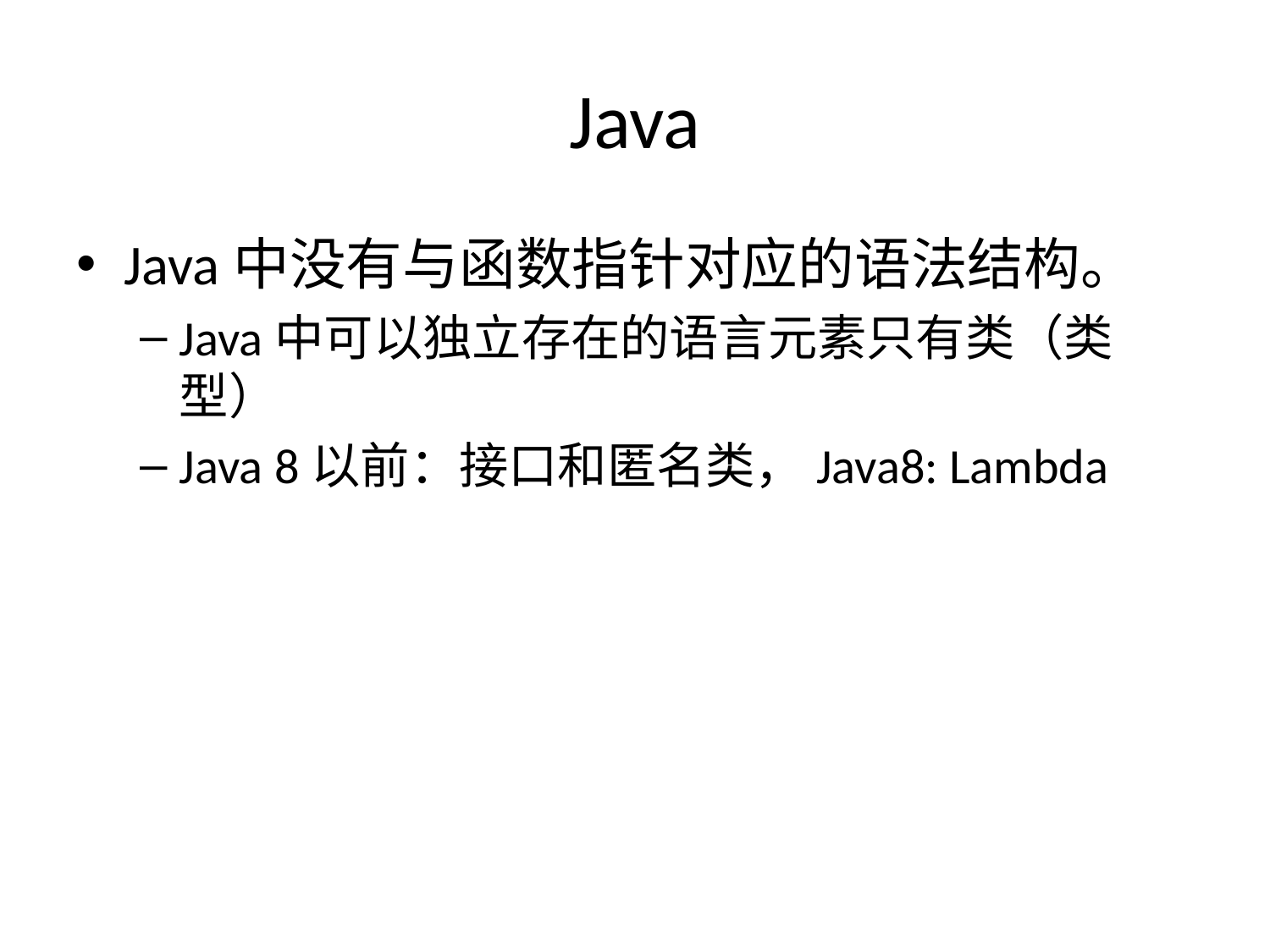

# Java
Java中没有与函数指针对应的语法结构。
Java中可以独立存在的语言元素只有类（类型）
Java 8以前：接口和匿名类，Java8: Lambda